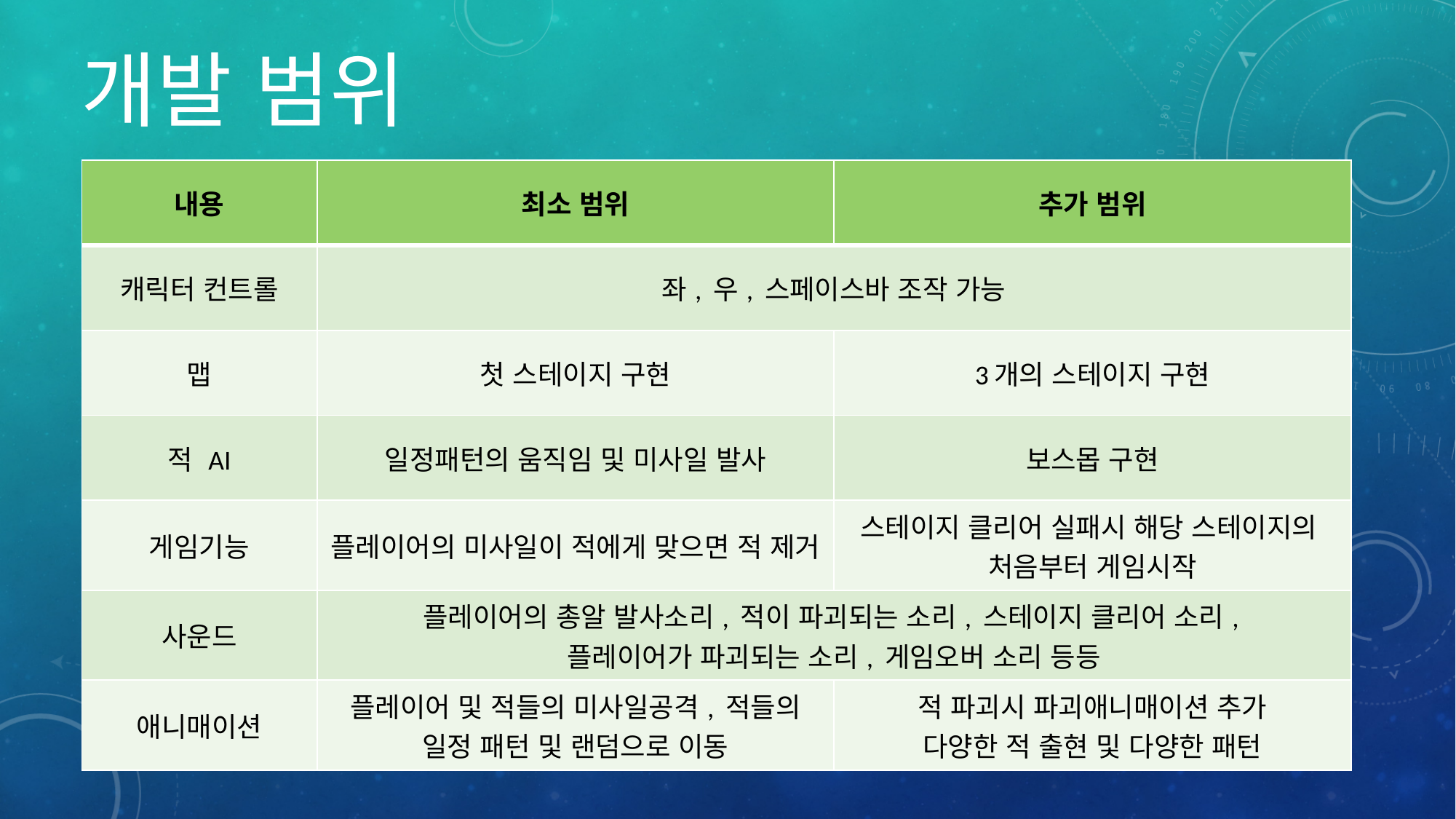

# 개발 범위
| 내용 | 최소 범위 | 추가 범위 |
| --- | --- | --- |
| 캐릭터 컨트롤 | 좌, 우, 스페이스바 조작 가능 |  |
| 맵 | 첫 스테이지 구현 | 3개의 스테이지 구현 |
| 적 AI | 일정패턴의 움직임 및 미사일 발사 | 보스몹 구현 |
| 게임기능 | 플레이어의 미사일이 적에게 맞으면 적 제거 | 스테이지 클리어 실패시 해당 스테이지의 처음부터 게임시작 |
| 사운드 | 플레이어의 총알 발사소리, 적이 파괴되는 소리, 스테이지 클리어 소리, 플레이어가 파괴되는 소리, 게임오버 소리 등등 |  |
| 애니매이션 | 플레이어 및 적들의 미사일공격, 적들의 일정 패턴 및 랜덤으로 이동 | 적 파괴시 파괴애니매이션 추가 다양한 적 출현 및 다양한 패턴 |